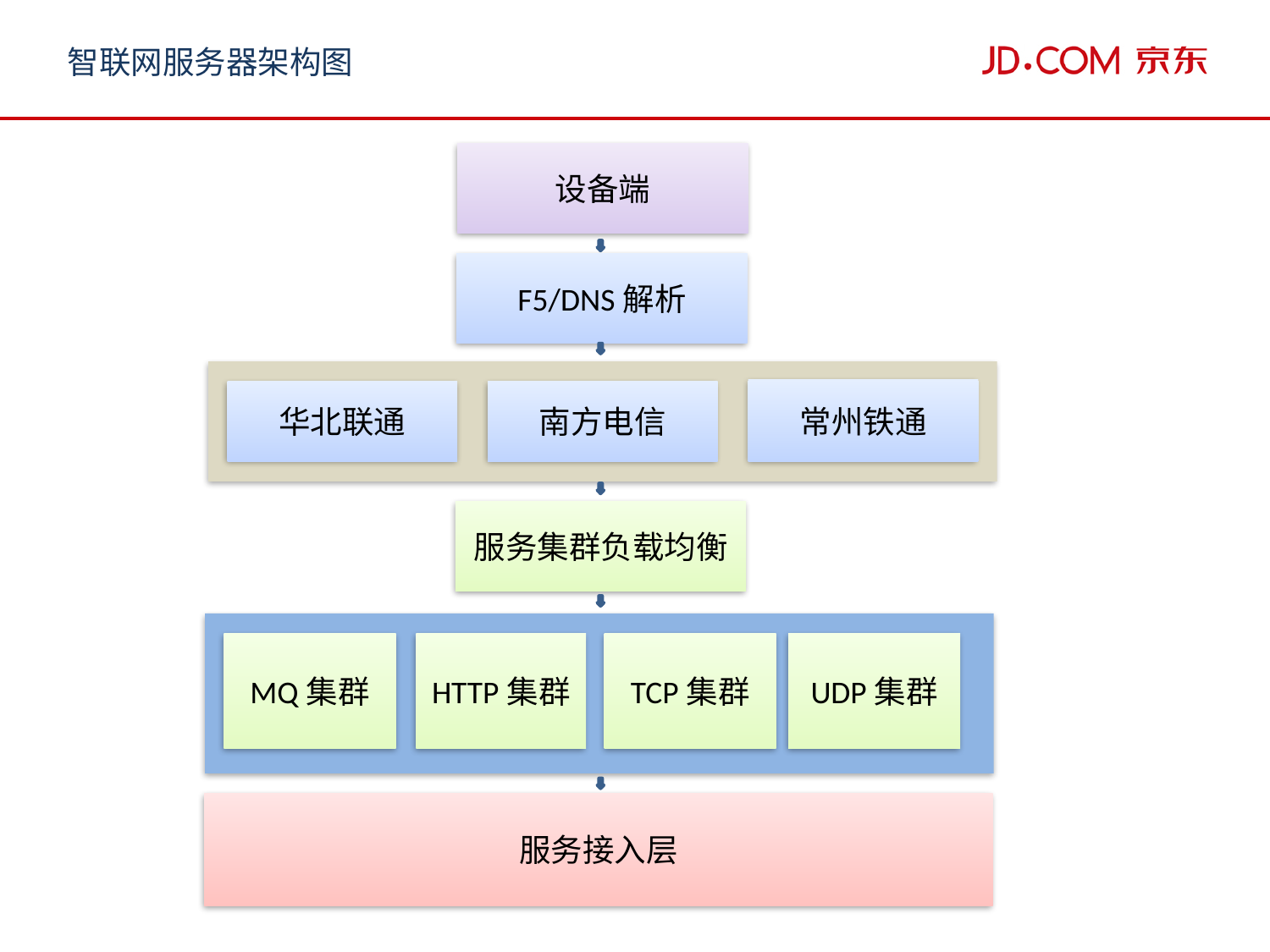

智联网服务器架构图
设备端

F5/DNS解析

常州铁通
华北联通
南方电信

服务集群负载均衡

MQ集群
HTTP集群
TCP集群
UDP集群

服务接入层